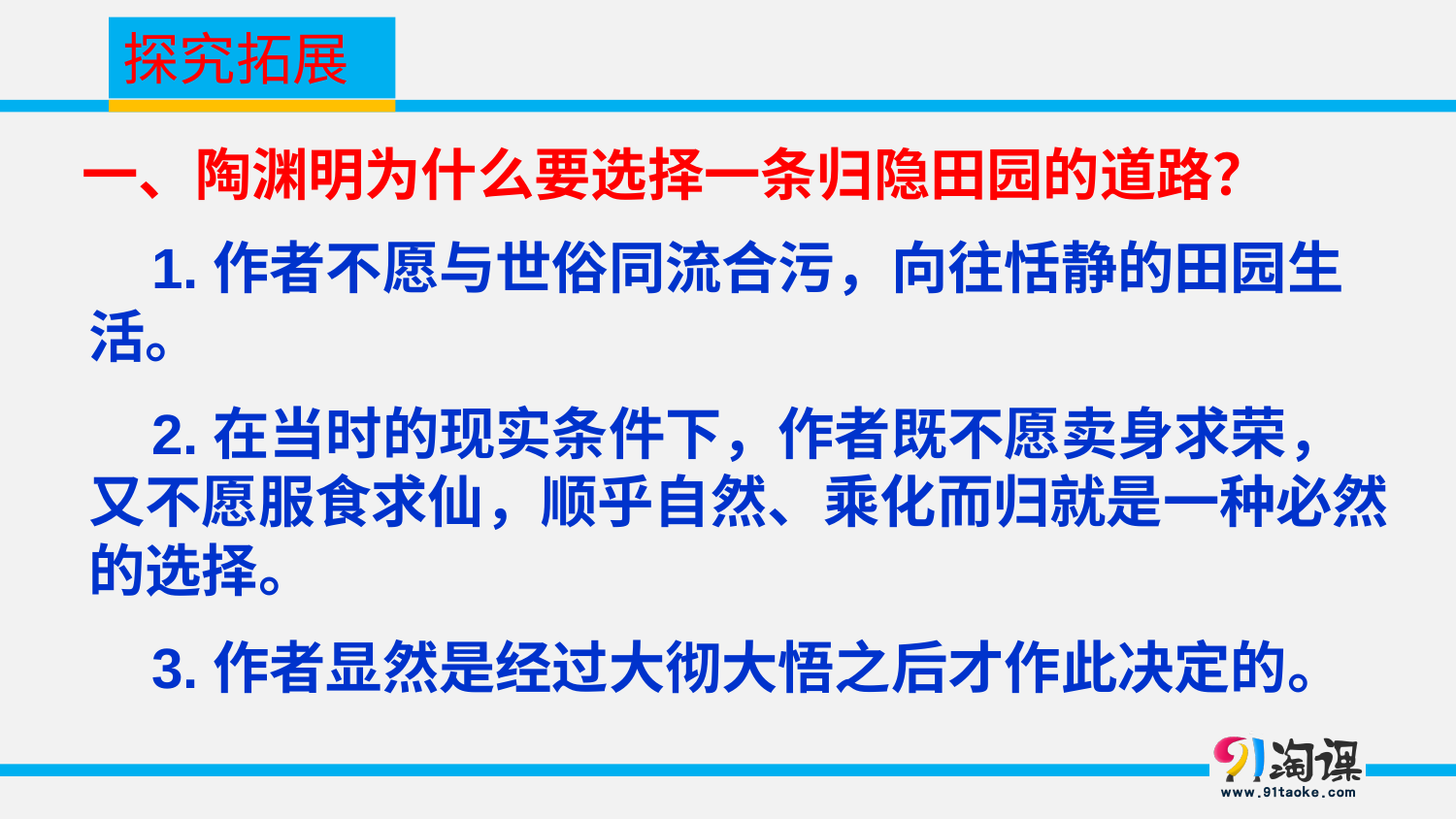

探究拓展
  一、陶渊明为什么要选择一条归隐田园的道路？
    1.作者不愿与世俗同流合污，向往恬静的田园生活。
    2.在当时的现实条件下，作者既不愿卖身求荣，又不愿服食求仙，顺乎自然、乘化而归就是一种必然的选择。
    3.作者显然是经过大彻大悟之后才作此决定的。